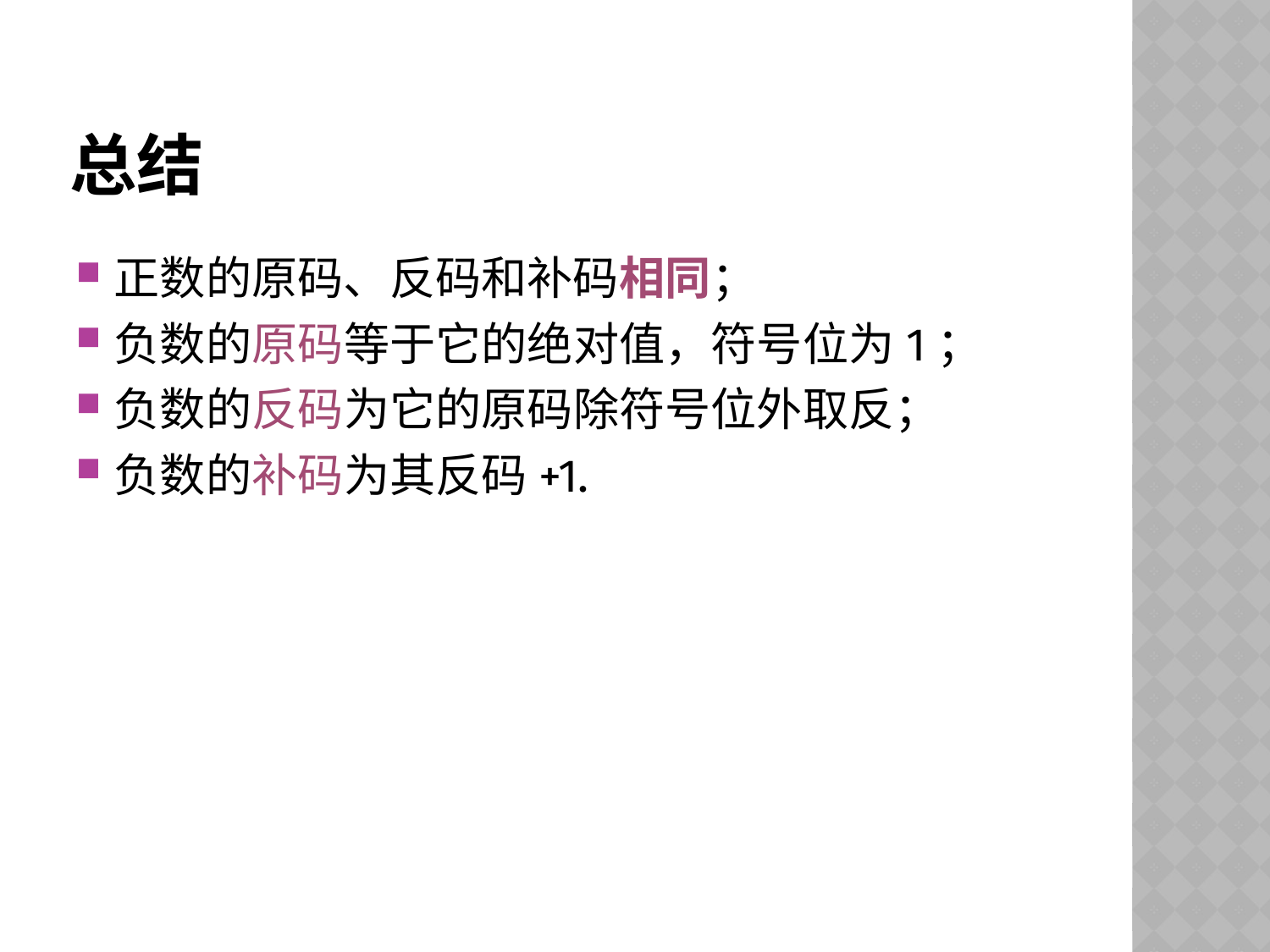

# 总结
正数的原码、反码和补码相同；
负数的原码等于它的绝对值，符号位为1；
负数的反码为它的原码除符号位外取反；
负数的补码为其反码+1.